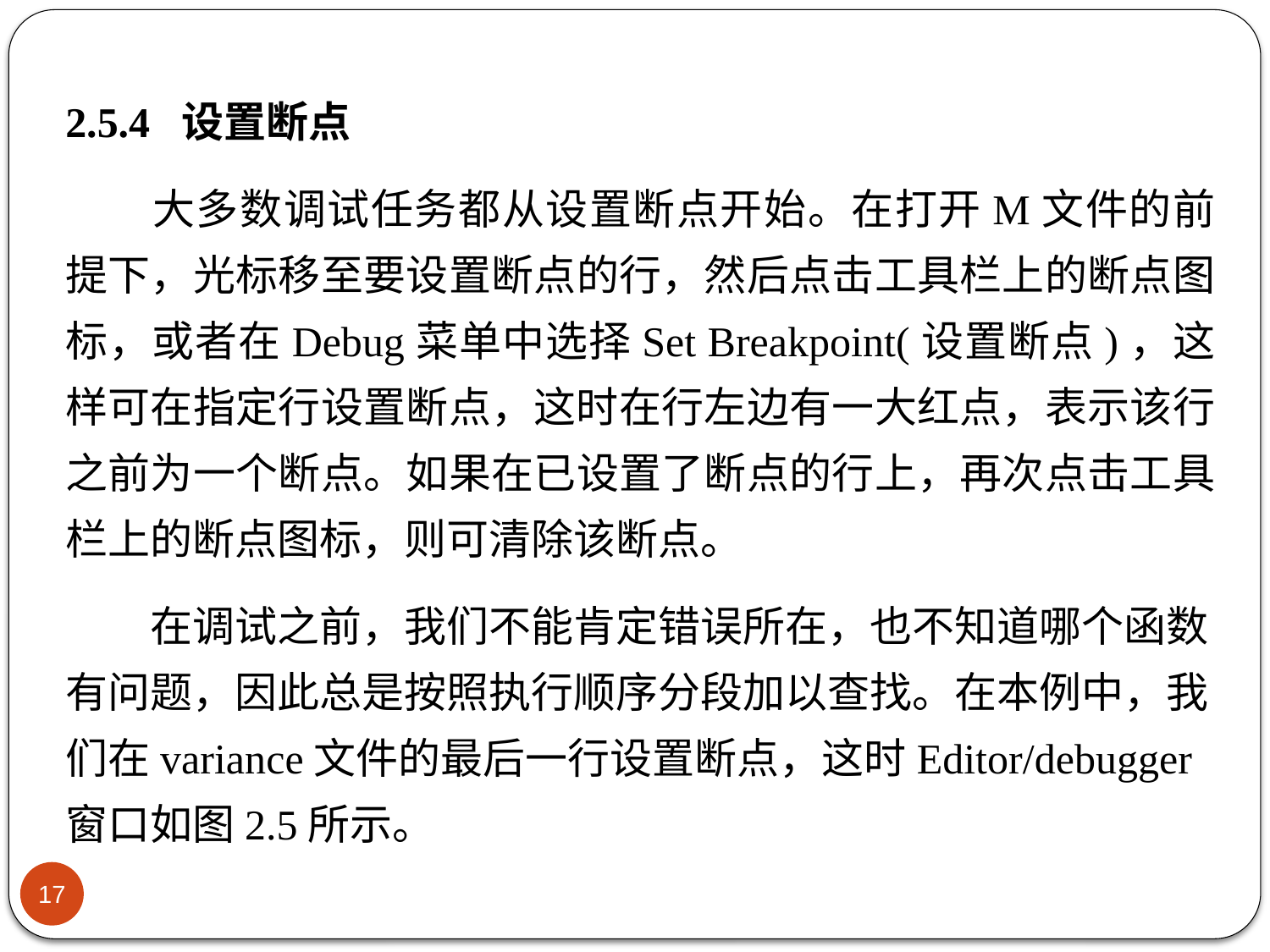

2.5.4  设置断点
　　大多数调试任务都从设置断点开始。在打开M文件的前提下，光标移至要设置断点的行，然后点击工具栏上的断点图标，或者在Debug菜单中选择Set Breakpoint(设置断点)，这样可在指定行设置断点，这时在行左边有一大红点，表示该行之前为一个断点。如果在已设置了断点的行上，再次点击工具栏上的断点图标，则可清除该断点。
　　在调试之前，我们不能肯定错误所在，也不知道哪个函数有问题，因此总是按照执行顺序分段加以查找。在本例中，我们在variance文件的最后一行设置断点，这时Editor/debugger窗口如图2.5所示。
17